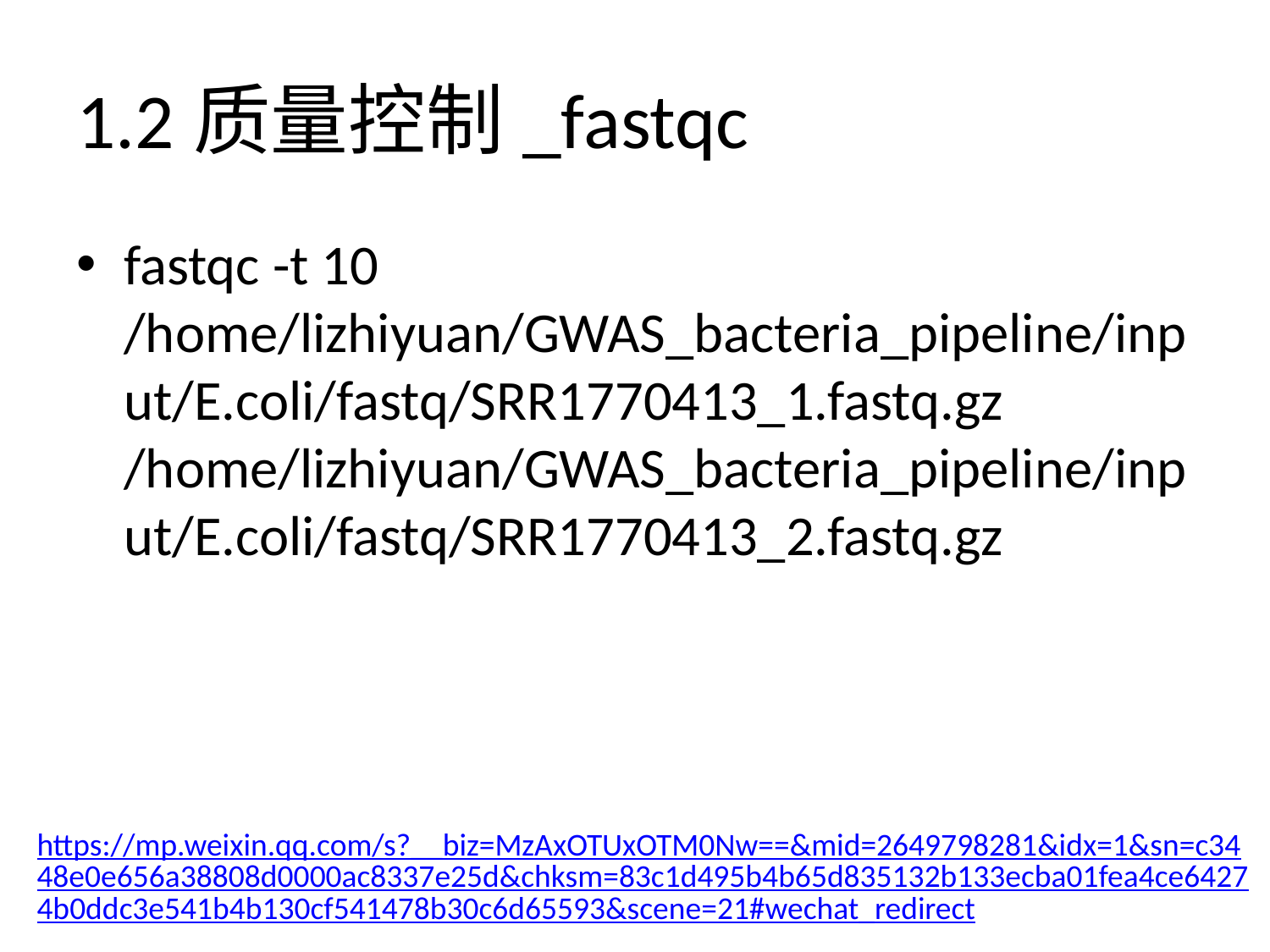

# 1.2质量控制_fastqc
fastqc -t 10 /home/lizhiyuan/GWAS_bacteria_pipeline/input/E.coli/fastq/SRR1770413_1.fastq.gz /home/lizhiyuan/GWAS_bacteria_pipeline/input/E.coli/fastq/SRR1770413_2.fastq.gz
https://mp.weixin.qq.com/s?__biz=MzAxOTUxOTM0Nw==&mid=2649798281&idx=1&sn=c3448e0e656a38808d0000ac8337e25d&chksm=83c1d495b4b65d835132b133ecba01fea4ce64274b0ddc3e541b4b130cf541478b30c6d65593&scene=21#wechat_redirect